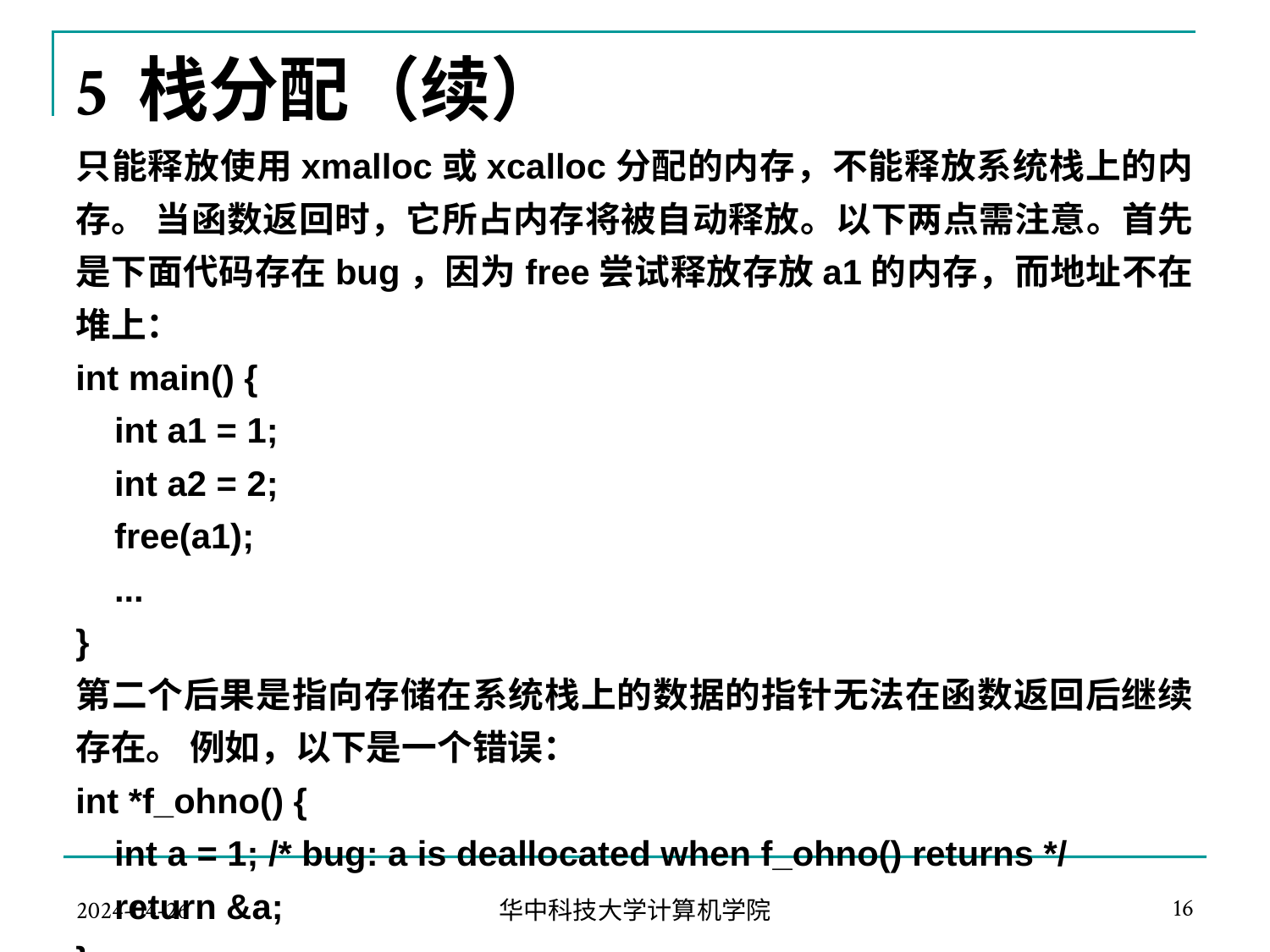

# 5 栈分配（续）
只能释放使用xmalloc或xcalloc分配的内存，不能释放系统栈上的内存。 当函数返回时，它所占内存将被自动释放。以下两点需注意。首先是下面代码存在bug，因为free尝试释放存放a1的内存，而地址不在堆上：
int main() {
    int a1 = 1;
    int a2 = 2;
    free(a1);
    ...
}
第二个后果是指向存储在系统栈上的数据的指针无法在函数返回后继续存在。 例如，以下是一个错误：
int *f_ohno() {
    int a = 1; /* bug: a is deallocated when f_ohno() returns */
    return &a;
}
2024-04-26
16
华中科技大学计算机学院